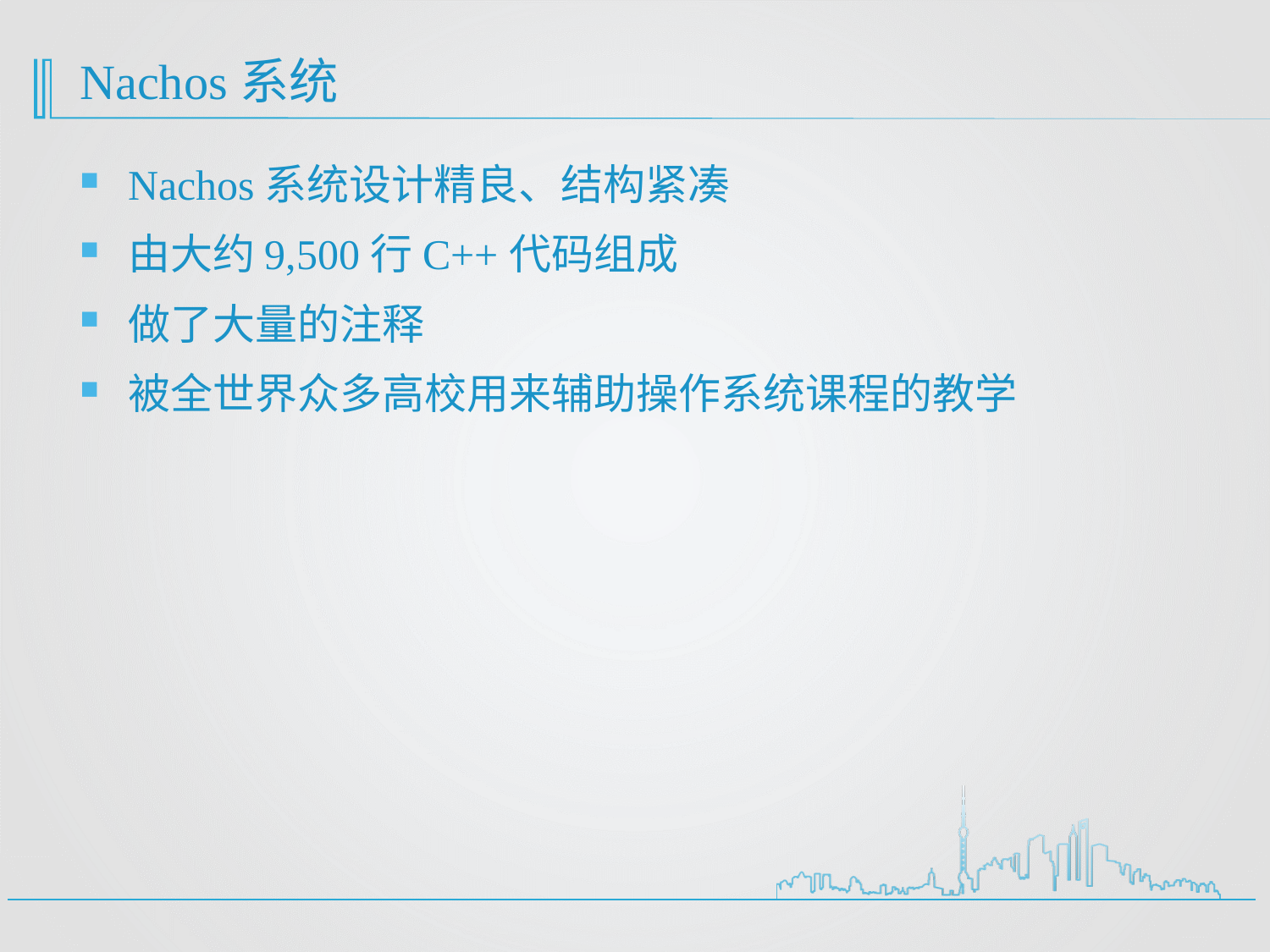

# Nachos系统
Nachos系统设计精良、结构紧凑
由大约9,500行C++代码组成
做了大量的注释
被全世界众多高校用来辅助操作系统课程的教学